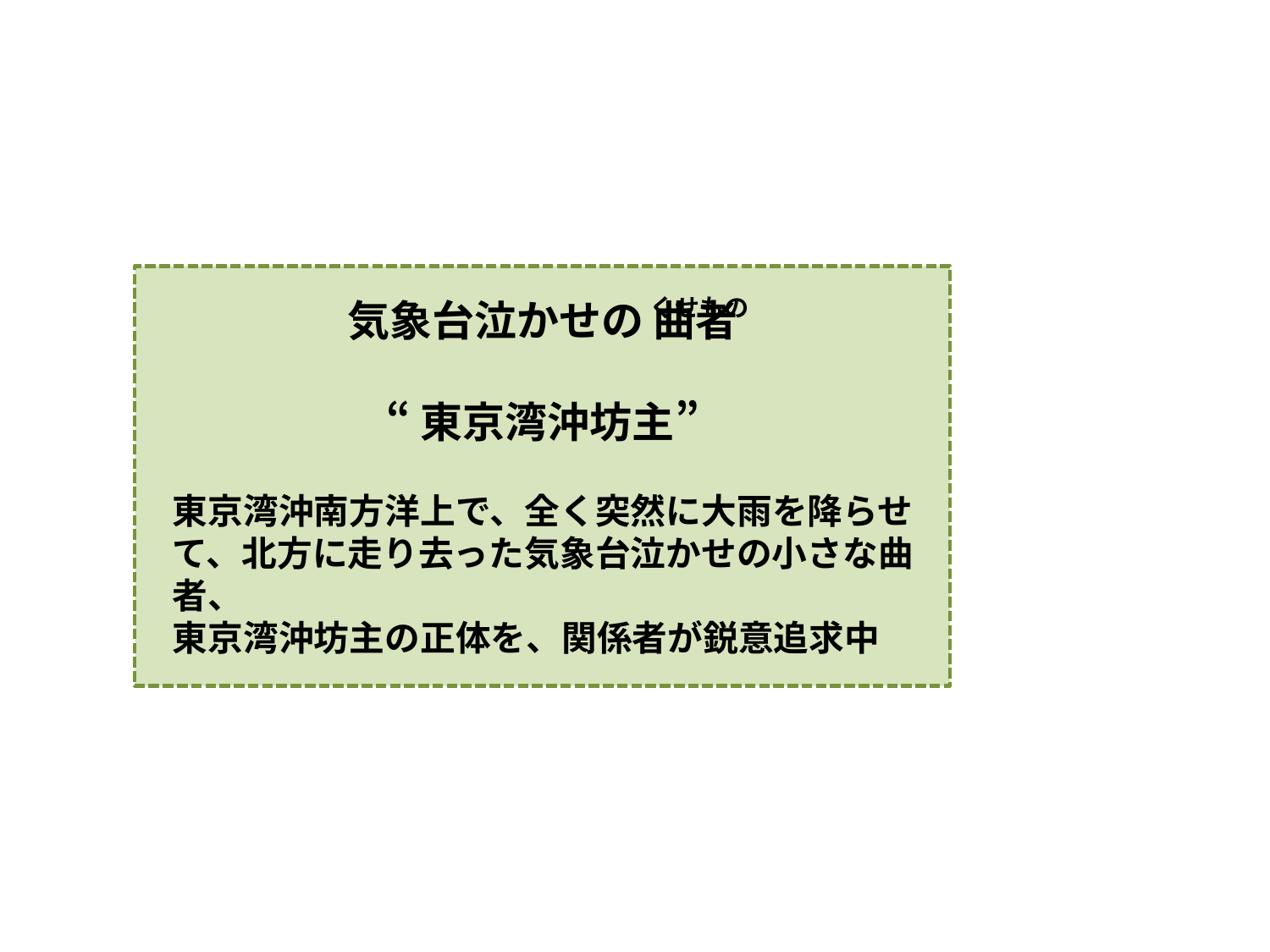

気象台泣かせの 曲者

“東京湾沖坊主”

東京湾沖南方洋上で、全く突然に大雨を降らせて、北方に走り去った気象台泣かせの小さな曲者、
東京湾沖坊主の正体を、関係者が鋭意追求中
くせもの